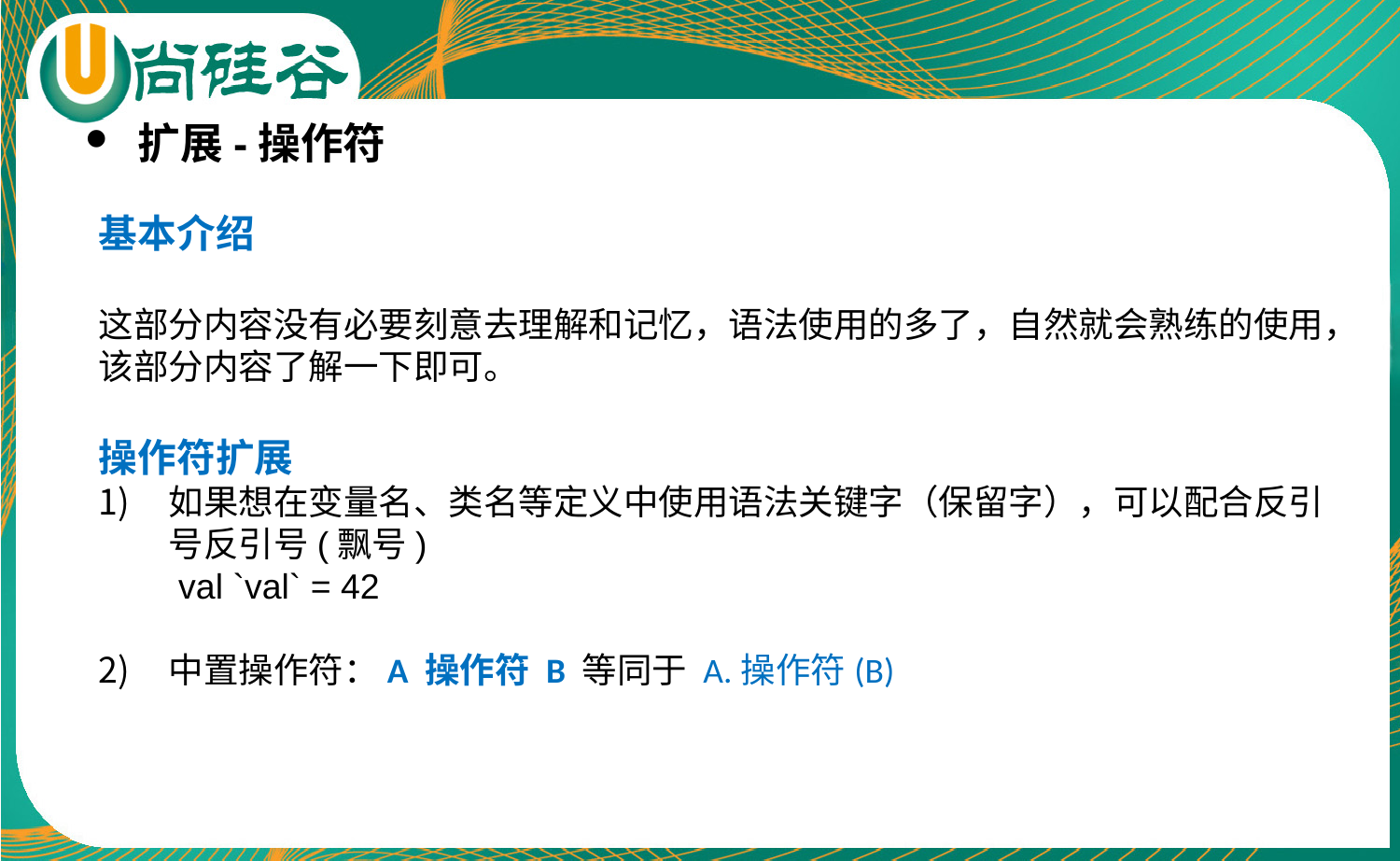

扩展-操作符

基本介绍

这部分内容没有必要刻意去理解和记忆，语法使用的多了，自然就会熟练的使用，该部分内容了解一下即可。

操作符扩展
如果想在变量名、类名等定义中使用语法关键字（保留字），可以配合反引号反引号(飘号)
 val `val` = 42

中置操作符：A 操作符 B 等同于 A.操作符(B)